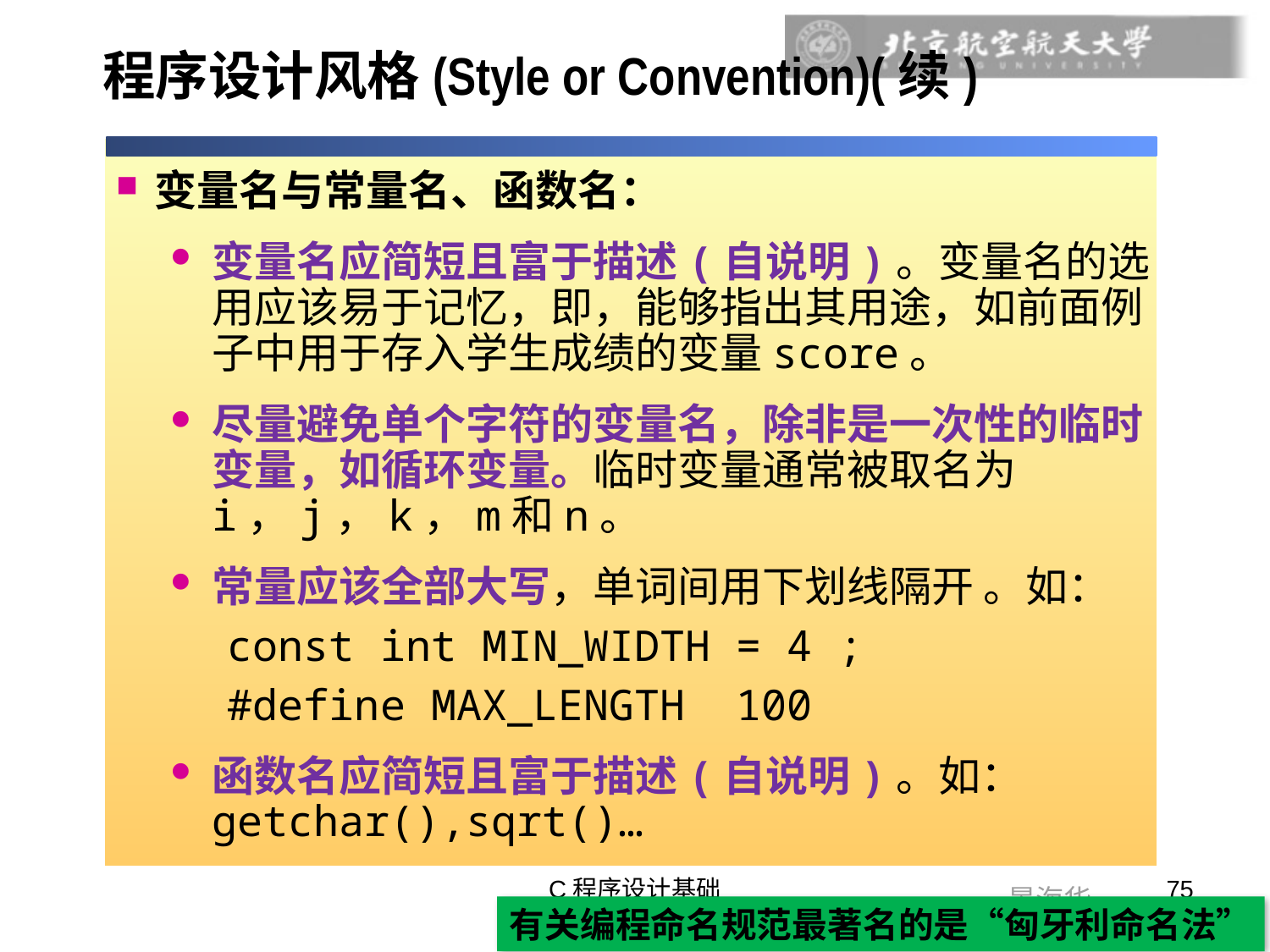

# 程序设计风格(Style or Convention)(续)
变量名与常量名、函数名：
变量名应简短且富于描述(自说明)。变量名的选用应该易于记忆，即，能够指出其用途，如前面例子中用于存入学生成绩的变量score。
尽量避免单个字符的变量名，除非是一次性的临时变量，如循环变量。临时变量通常被取名为i，j，k，m和n。
常量应该全部大写，单词间用下划线隔开 。如：
const int MIN_WIDTH = 4 ;
#define MAX_LENGTH  100
函数名应简短且富于描述(自说明)。如：getchar(),sqrt()…

C程序设计基础
75
有关编程命名规范最著名的是“匈牙利命名法”